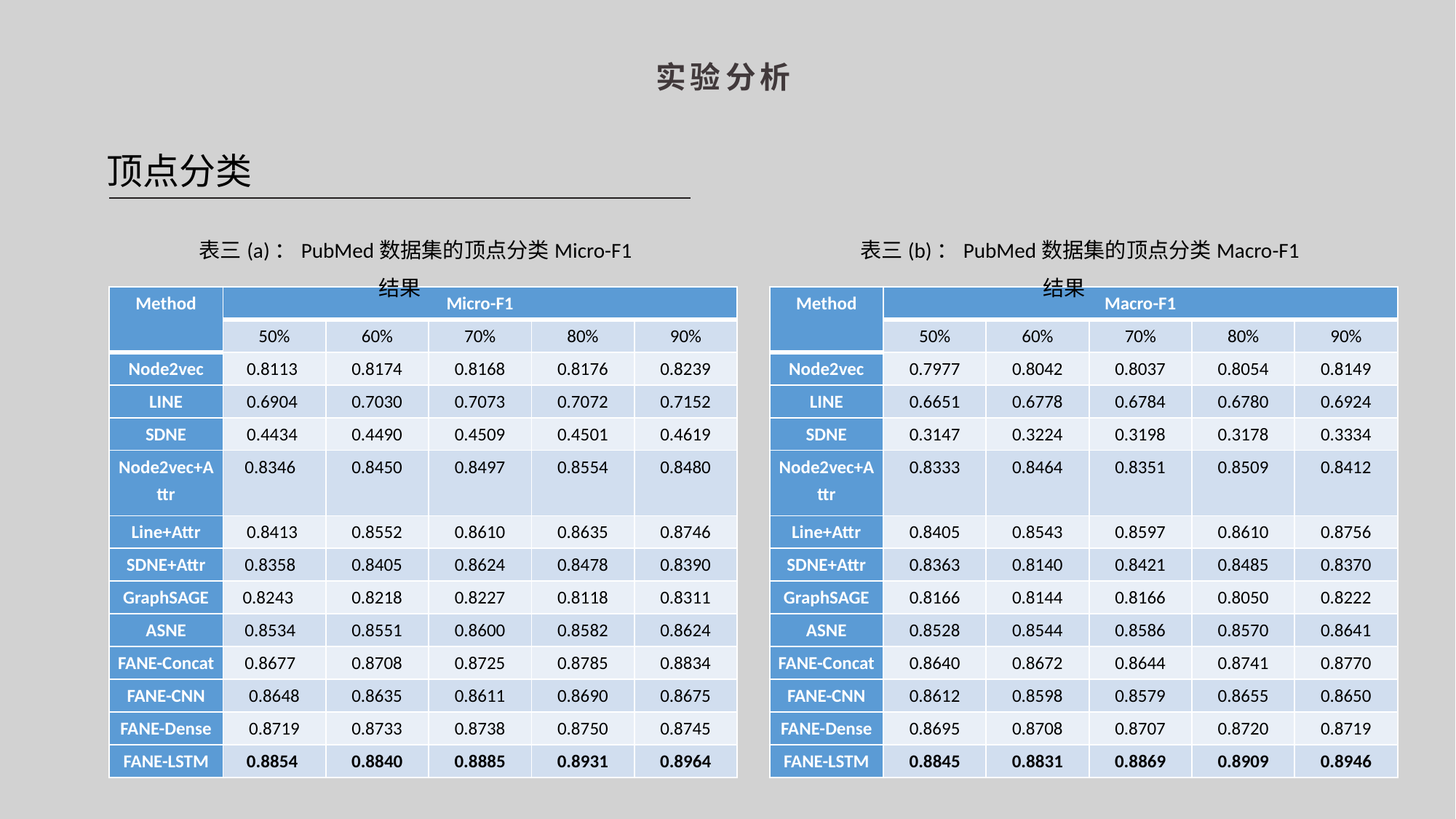

实验分析
顶点分类
表三(a)：PubMed数据集的顶点分类Micro-F1结果
表三(b)：PubMed数据集的顶点分类Macro-F1结果
| Method | Micro-F1 |  |  |  |  |
| --- | --- | --- | --- | --- | --- |
|  | 50% | 60% | 70% | 80% | 90% |
| Node2vec | 0.8113 | 0.8174 | 0.8168 | 0.8176 | 0.8239 |
| LINE | 0.6904 | 0.7030 | 0.7073 | 0.7072 | 0.7152 |
| SDNE | 0.4434 | 0.4490 | 0.4509 | 0.4501 | 0.4619 |
| Node2vec+Attr | 0.8346 | 0.8450 | 0.8497 | 0.8554 | 0.8480 |
| Line+Attr | 0.8413 | 0.8552 | 0.8610 | 0.8635 | 0.8746 |
| SDNE+Attr | 0.8358 | 0.8405 | 0.8624 | 0.8478 | 0.8390 |
| GraphSAGE | 0.8243 | 0.8218 | 0.8227 | 0.8118 | 0.8311 |
| ASNE | 0.8534 | 0.8551 | 0.8600 | 0.8582 | 0.8624 |
| FANE-Concat | 0.8677 | 0.8708 | 0.8725 | 0.8785 | 0.8834 |
| FANE-CNN | 0.8648 | 0.8635 | 0.8611 | 0.8690 | 0.8675 |
| FANE-Dense | 0.8719 | 0.8733 | 0.8738 | 0.8750 | 0.8745 |
| FANE-LSTM | 0.8854 | 0.8840 | 0.8885 | 0.8931 | 0.8964 |
| Method | Macro-F1 |  |  |  |  |
| --- | --- | --- | --- | --- | --- |
|  | 50% | 60% | 70% | 80% | 90% |
| Node2vec | 0.7977 | 0.8042 | 0.8037 | 0.8054 | 0.8149 |
| LINE | 0.6651 | 0.6778 | 0.6784 | 0.6780 | 0.6924 |
| SDNE | 0.3147 | 0.3224 | 0.3198 | 0.3178 | 0.3334 |
| Node2vec+Attr | 0.8333 | 0.8464 | 0.8351 | 0.8509 | 0.8412 |
| Line+Attr | 0.8405 | 0.8543 | 0.8597 | 0.8610 | 0.8756 |
| SDNE+Attr | 0.8363 | 0.8140 | 0.8421 | 0.8485 | 0.8370 |
| GraphSAGE | 0.8166 | 0.8144 | 0.8166 | 0.8050 | 0.8222 |
| ASNE | 0.8528 | 0.8544 | 0.8586 | 0.8570 | 0.8641 |
| FANE-Concat | 0.8640 | 0.8672 | 0.8644 | 0.8741 | 0.8770 |
| FANE-CNN | 0.8612 | 0.8598 | 0.8579 | 0.8655 | 0.8650 |
| FANE-Dense | 0.8695 | 0.8708 | 0.8707 | 0.8720 | 0.8719 |
| FANE-LSTM | 0.8845 | 0.8831 | 0.8869 | 0.8909 | 0.8946 |